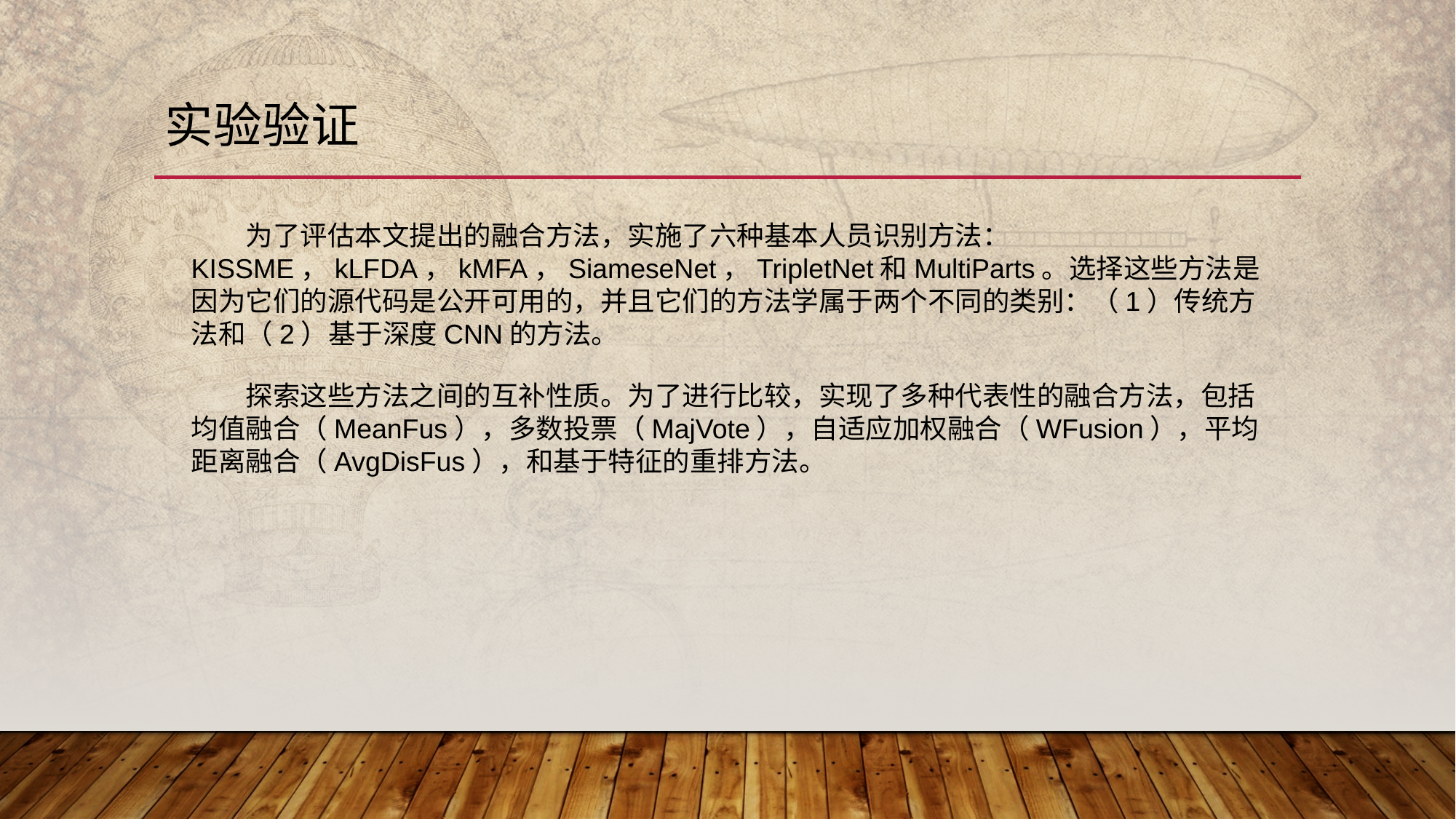

# 实验验证
为了评估本文提出的融合方法，实施了六种基本人员识别方法：KISSME，kLFDA，kMFA，SiameseNet，TripletNet和MultiParts。选择这些方法是因为它们的源代码是公开可用的，并且它们的方法学属于两个不同的类别：（1）传统方法和（2）基于深度CNN的方法。
探索这些方法之间的互补性质。为了进行比较，实现了多种代表性的融合方法，包括均值融合（MeanFus），多数投票（MajVote），自适应加权融合（WFusion），平均距离融合（AvgDisFus），和基于特征的重排方法。